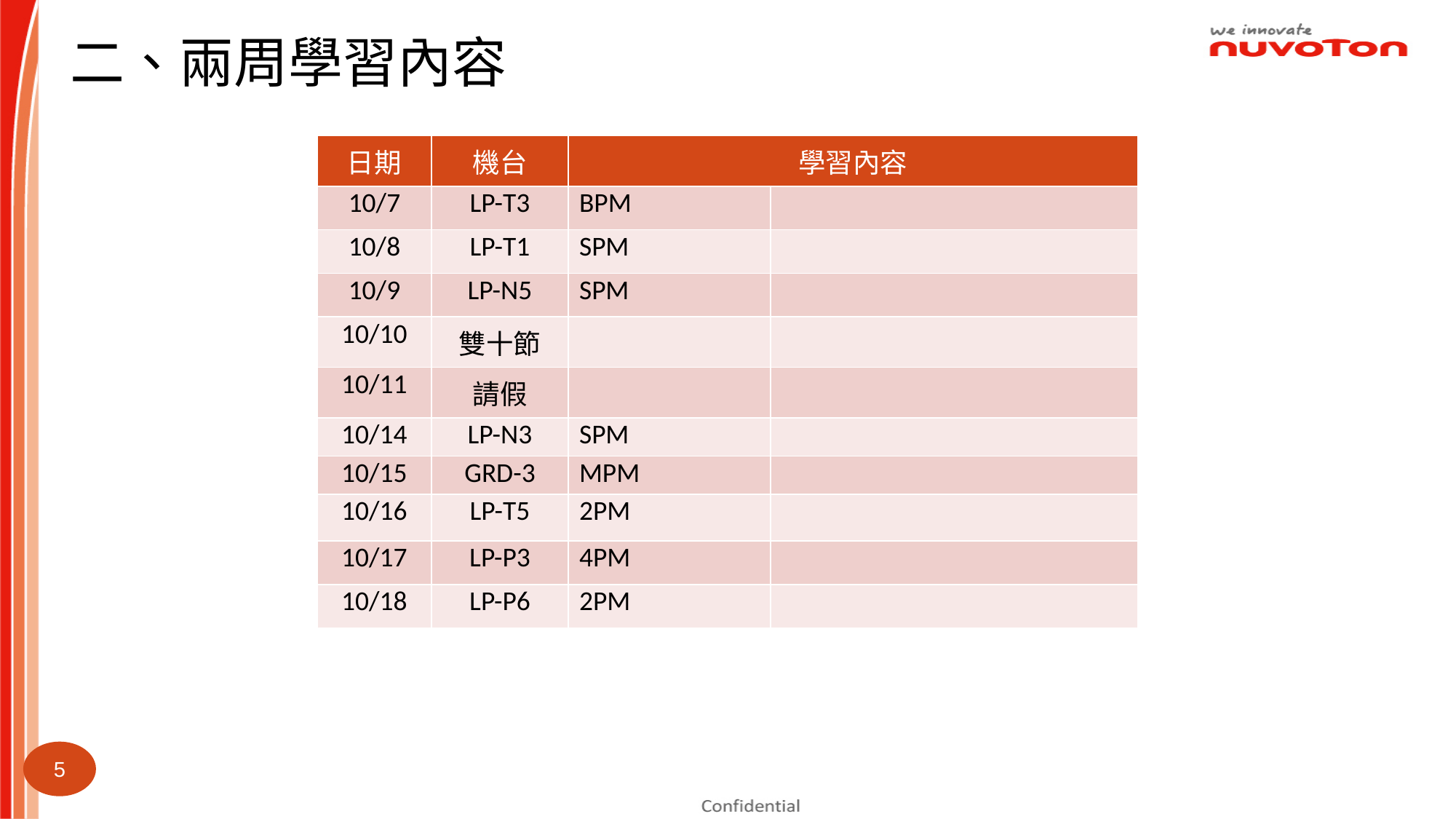

二、兩周學習內容
| 日期 | 機台 | 學習內容 |  |
| --- | --- | --- | --- |
| 10/7 | LP-T3 | BPM |  |
| 10/8 | LP-T1 | SPM |  |
| 10/9 | LP-N5 | SPM |  |
| 10/10 | 雙十節 |  |  |
| 10/11 | 請假 |  |  |
| 10/14 | LP-N3 | SPM |  |
| 10/15 | GRD-3 | MPM |  |
| 10/16 | LP-T5 | 2PM |  |
| 10/17 | LP-P3 | 4PM |  |
| 10/18 | LP-P6 | 2PM |  |
2024.06.03 ~ 2024.06.14
5